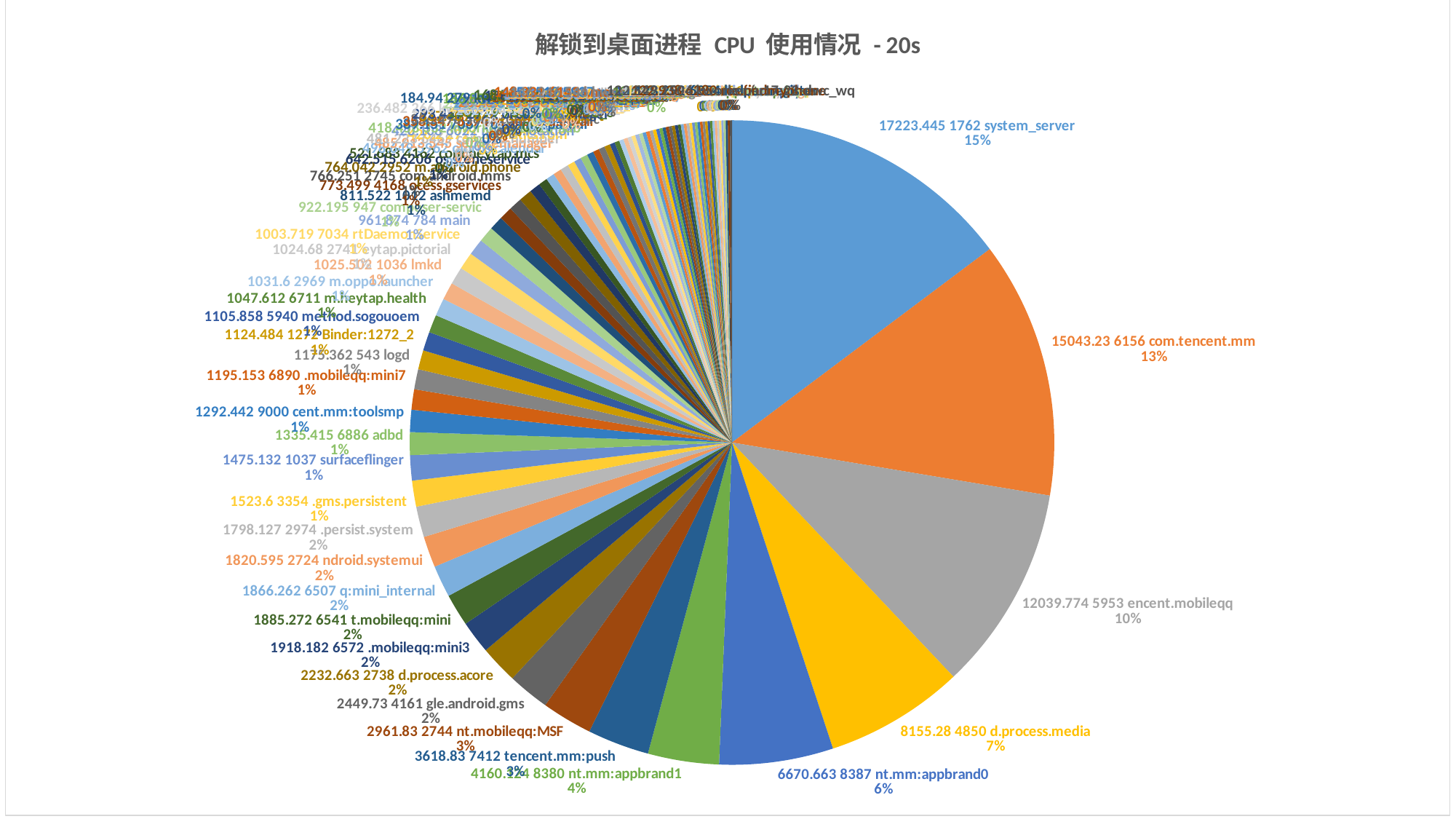

### Chart: 解锁到桌面进程 CPU 使用情况 - 20s

| Category |  |
|---|---|
| system_server | 14.0905482703969 |
| com.tencent.mm | 12.3069083135032 |
| encent.mobileqq | 9.84977260424119 |
| d.process.media | 6.67185725611737 |
| nt.mm:appbrand0 | 5.45728795818976 |
| nt.mm:appbrand1 | 3.40340901793086 |
| tencent.mm:push | 2.96057489064252 |
| nt.mobileqq:MSF | 2.42308136285792 |
| gle.android.gms | 2.00413092818744 |
| d.process.acore | 1.82654781160339 |
| .mobileqq:mini3 | 1.56927003061247 |
| t.mobileqq:mini | 1.54234626805616 |
| q:mini_internal | 1.52679413417024 |
| ndroid.systemui | 1.48943383442423 |
| .persist.system | 1.47105270111701 |
| .gms.persistent | 1.24646139867907 |
| surfaceflinger | 1.20680959304054 |
| adbd | 1.09250672664583 |
| cent.mm:toolsmp | 1.05735039579403 |
| .mobileqq:mini7 | 0.977757994234123 |
| logd | 0.961566922075363 |
| Binder:1272_2 | 0.919943488732201 |
| method.sogouoem | 0.90470550631458 |
| m.heytap.health | 0.857054291673231 |
| m.oppo.launcher | 0.843954829927586 |
| lmkd | 0.83896603916287 |
| eytap.pictorial | 0.838293558676102 |
| rtDaemonService | 0.821145306262368 |
| main | 0.78691179534877 |
| composer-servic | 0.754450295060987 |
| ashmemd | 0.663908405866566 |
| ocess.gservices | 0.63280168378639 |
| com.android.mms | 0.626872074821918 |
| m.android.phone | 0.625064885776799 |
| os.sceneservice | 0.525643308986906 |
| com.heytap.mcs | 0.426790313630173 |
| oloros.calendar | 0.407946134149584 |
| servicemanager | 0.397526777117503 |
| com.ted.number | 0.393689875070026 |
| .statistics.rom | 0.348675405695237 |
| ndroid.location | 0.343691523546713 |
| kworker/u16:13-adb | 0.342341653956179 |
| ros.gamespaceui | 0.318365515724489 |
| m.android.email | 0.293164677626912 |
| com.android.nfc | 0.291650369377491 |
| ealth:transport | 0.276035241576983 |
| oros.appmanager | 0.240077988101949 |
| Binder:783_3 | 0.229706081031477 |
| audioserver | 0.214428011577703 |
| main | 0.20328217927527 |
| kworker/u16:3-ufs_pm_qos_0 | 0.193466582097023 |
| Binder:1309_2 | 0.188220088955635 |
| loros.shortcuts | 0.185459810168829 |
| m.heytap.openid | 0.175718660343628 |
| ytap.usercenter | 0.169946945216557 |
| crtc_commit:111 | 0.168426092144619 |
| id.gms.unstable | 0.163927344946406 |
| er:clear_filter | 0.159984089537083 |
| kworker/u16:4-adb | 0.153254376052401 |
| mm.embms:remote | 0.15286823153909 |
| kworker/u16:6-ufs_pm_qos_0 | 0.151299928505496 |
| .habit.analysis | 0.14956636871091 |
| logcat | 0.147911346783025 |
| assistantscreen | 0.147791903776652 |
| iders.downloads | 0.144199614460892 |
| earme.romupdate | 0.138053208259605 |
| ultimedia.dolby | 0.13708948318229 |
| irelesssettings | 0.135589082680233 |
| olby.daxservice | 0.133997872769161 |
| oros.activation | 0.132744539307126 |
| stant:edgepanel | 0.126898376826918 |
| init | 0.124302536699544 |
| weather.service | 0.123958115428371 |
| i.modemtestmode | 0.121350003759135 |
| hwservicemanage | 0.119644259458742 |
| ps | 0.11654774042869 |
| loros.securepay | 0.114888627986951 |
| m.oppo.tzupdate | 0.113038079493925 |
| viders.calendar | 0.11289245719871 |
| d.carrierconfig | 0.106087478257936 |
| droid.dynsystem | 0.103422917496825 |
| id.partnersetup | 0.103355014966113 |
| ssioncontroller | 0.102665354320673 |
| e.process.gapps | 0.102386381272105 |
| helper:register | 0.10086552820033 |
| ros.findmyphone | 0.100575919815425 |
| kworker/u17:22-dwc_wq | 0.100257677833676 |